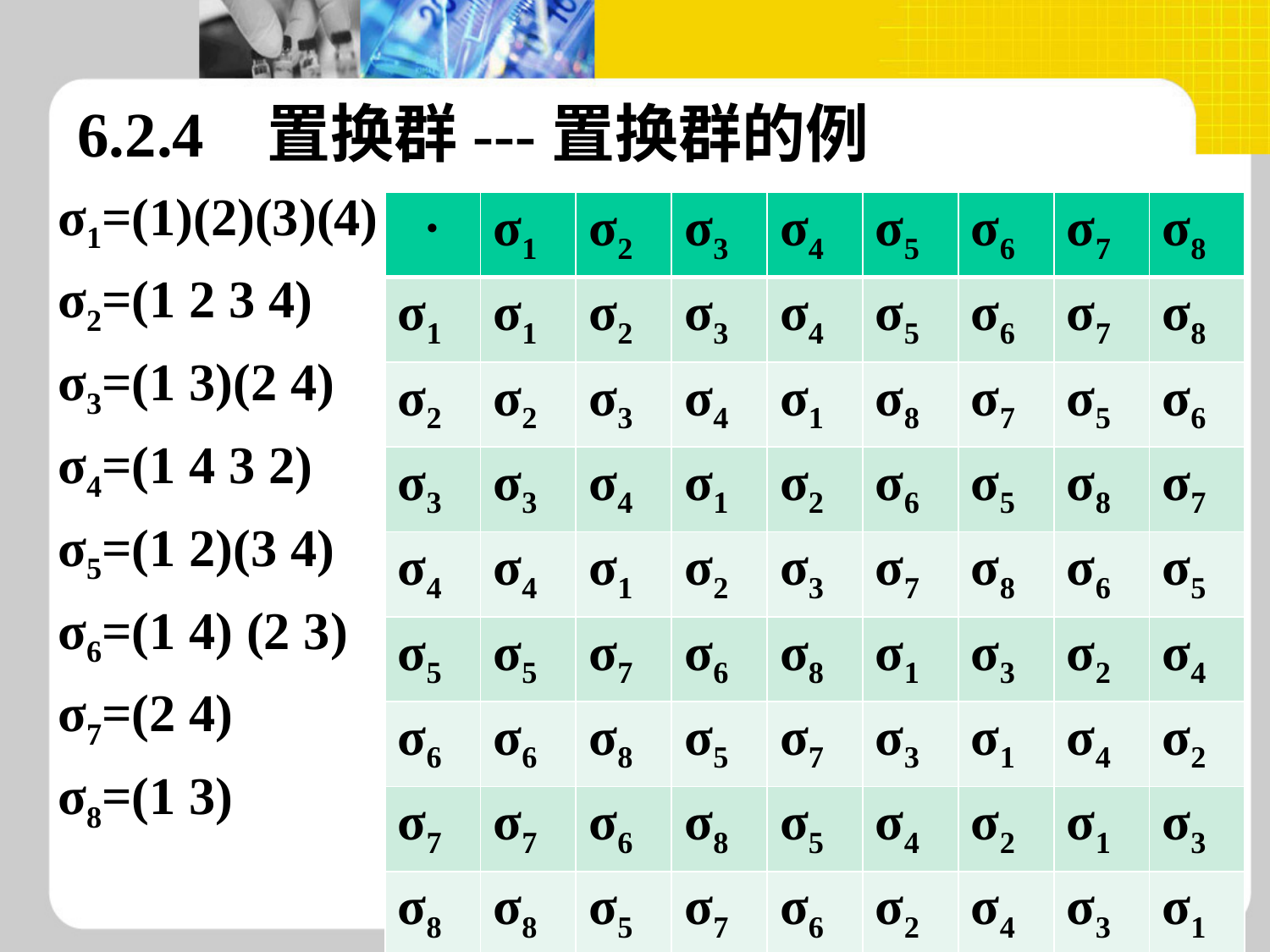

6.2.4   置换群---置换群的例
σ1=(1)(2)(3)(4)
σ2=(1 2 3 4)
σ3=(1 3)(2 4)
σ4=(1 4 3 2)
σ5=(1 2)(3 4)
σ6=(1 4) (2 3)
σ7=(2 4)
σ8=(1 3)

| · | σ1 | σ2 | σ3 | σ4 | σ5 | σ6 | σ7 | σ8 |
| --- | --- | --- | --- | --- | --- | --- | --- | --- |
| σ1 | σ1 | σ2 | σ3 | σ4 | σ5 | σ6 | σ7 | σ8 |
| σ2 | σ2 | σ3 | σ4 | σ1 | σ8 | σ7 | σ5 | σ6 |
| σ3 | σ3 | σ4 | σ1 | σ2 | σ6 | σ5 | σ8 | σ7 |
| σ4 | σ4 | σ1 | σ2 | σ3 | σ7 | σ8 | σ6 | σ5 |
| σ5 | σ5 | σ7 | σ6 | σ8 | σ1 | σ3 | σ2 | σ4 |
| σ6 | σ6 | σ8 | σ5 | σ7 | σ3 | σ1 | σ4 | σ2 |
| σ7 | σ7 | σ6 | σ8 | σ5 | σ4 | σ2 | σ1 | σ3 |
| σ8 | σ8 | σ5 | σ7 | σ6 | σ2 | σ4 | σ3 | σ1 |
92